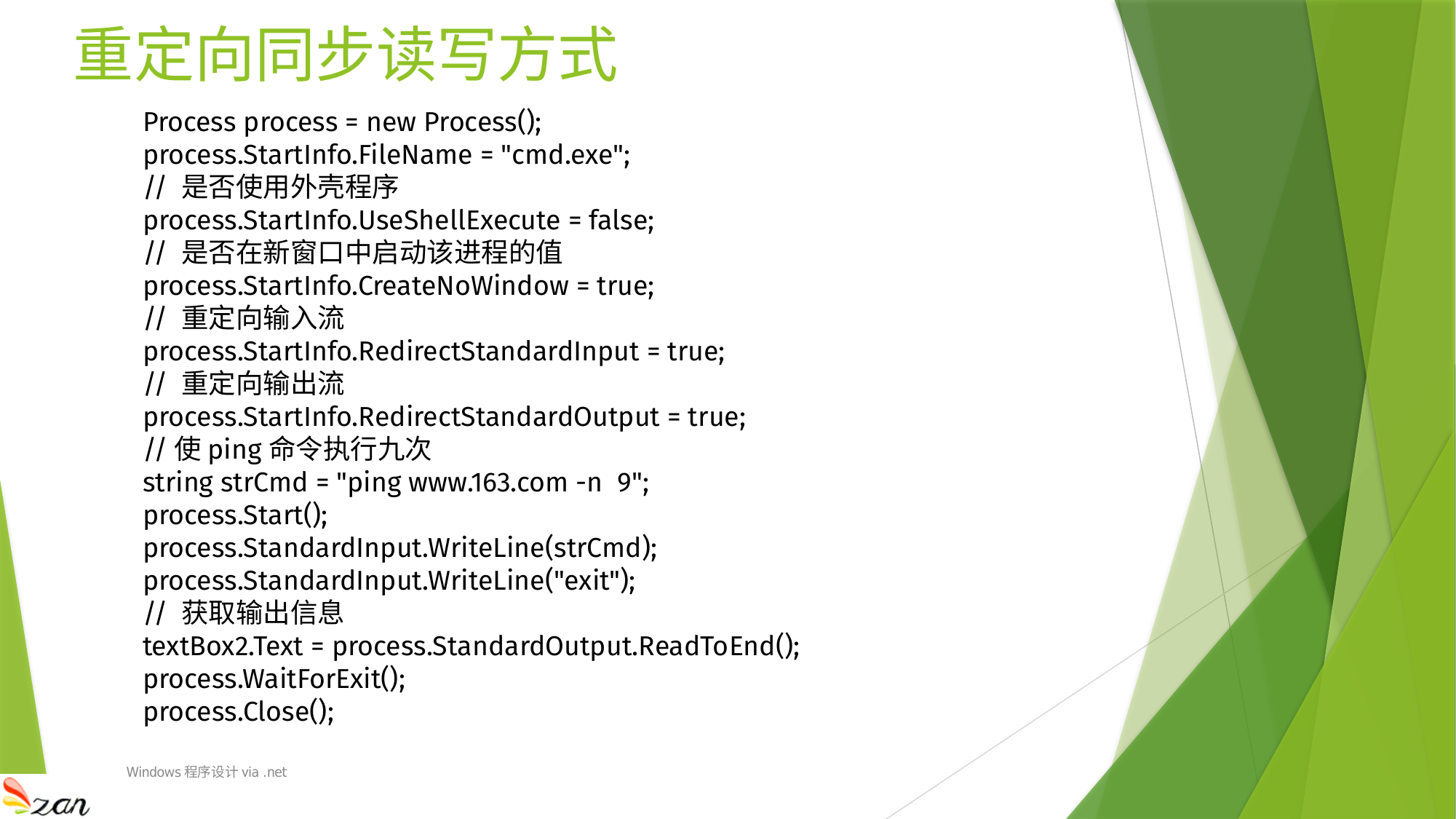

# 重定向同步读写方式
Process process = new Process();
process.StartInfo.FileName = "cmd.exe";
// 是否使用外壳程序
process.StartInfo.UseShellExecute = false;
// 是否在新窗口中启动该进程的值
process.StartInfo.CreateNoWindow = true;
// 重定向输入流
process.StartInfo.RedirectStandardInput = true;
// 重定向输出流
process.StartInfo.RedirectStandardOutput = true;
//使ping命令执行九次
string strCmd = "ping www.163.com -n  9";
process.Start();
process.StandardInput.WriteLine(strCmd);
process.StandardInput.WriteLine("exit");
// 获取输出信息
textBox2.Text = process.StandardOutput.ReadToEnd();
process.WaitForExit();
process.Close();
Windows程序设计via .net